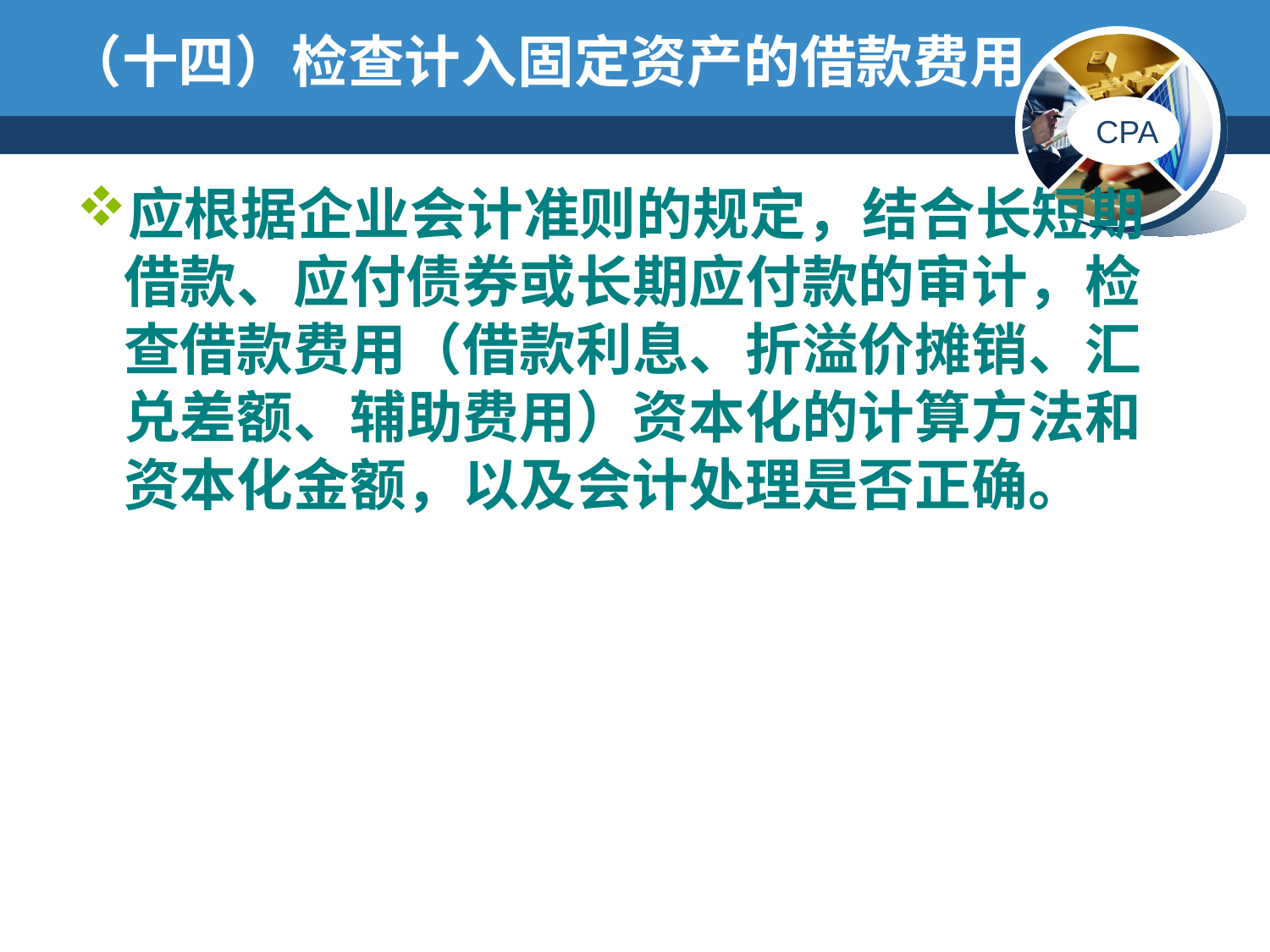

# （十四）检查计入固定资产的借款费用
应根据企业会计准则的规定，结合长短期借款、应付债券或长期应付款的审计，检查借款费用（借款利息、折溢价摊销、汇兑差额、辅助费用）资本化的计算方法和资本化金额，以及会计处理是否正确。